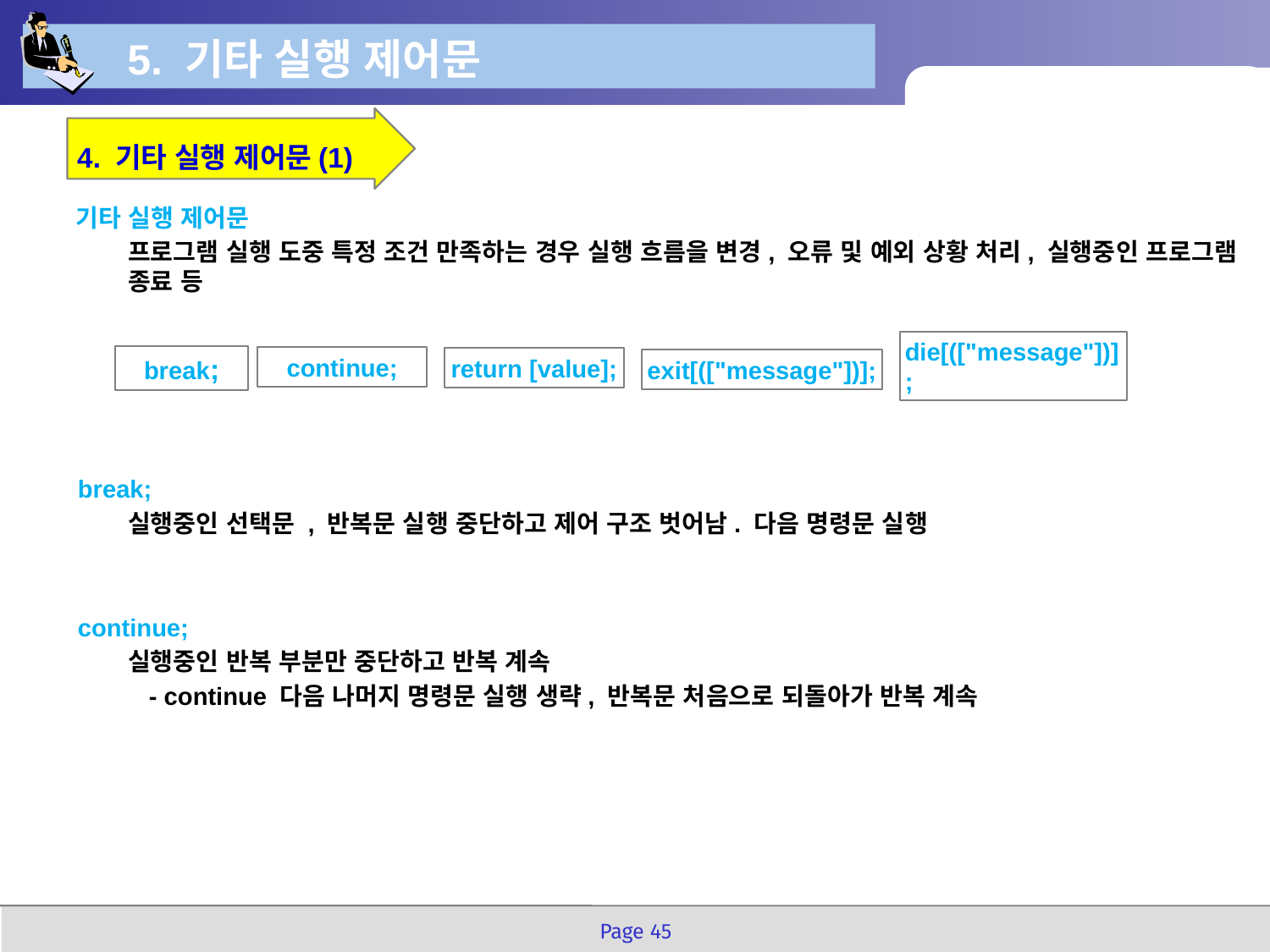

5. 기타 실행 제어문
4. 기타 실행 제어문(1)
기타 실행 제어문
프로그램 실행 도중 특정 조건 만족하는 경우 실행 흐름을 변경, 오류 및 예외 상황 처리, 실행중인 프로그램 종료 등

break;
실행중인 선택문 , 반복문 실행 중단하고 제어 구조 벗어남. 다음 명령문 실행

continue;
실행중인 반복 부분만 중단하고 반복 계속
   - continue 다음 나머지 명령문 실행 생략, 반복문 처음으로 되돌아가 반복 계속
break;
die[(["message"])];
continue;
return [value];
exit[(["message"])];
Page 45